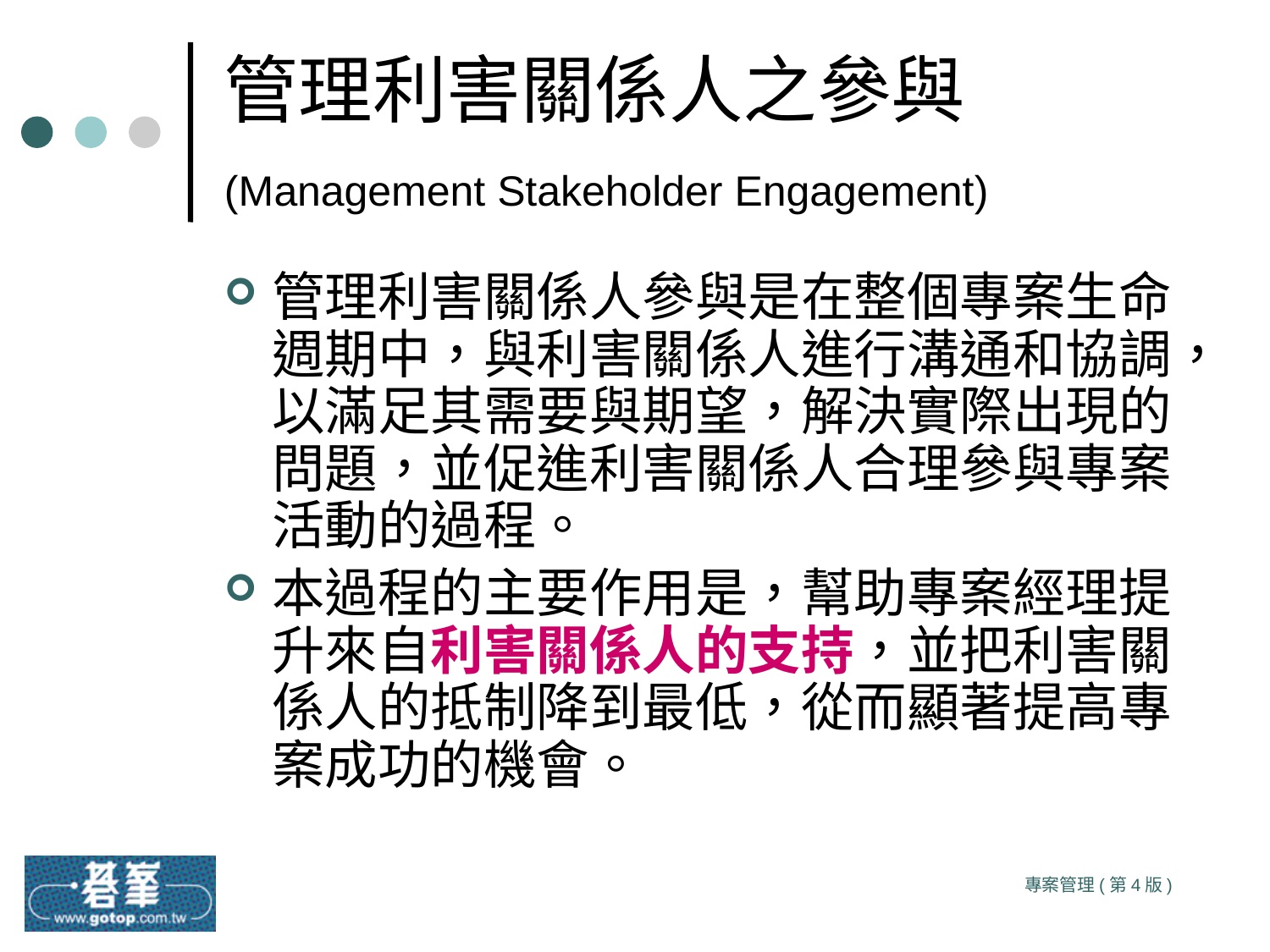

# 管理利害關係人之參與(Management Stakeholder Engagement)
管理利害關係人參與是在整個專案生命週期中，與利害關係人進行溝通和協調，以滿足其需要與期望，解決實際出現的問題，並促進利害關係人合理參與專案活動的過程。
本過程的主要作用是，幫助專案經理提升來自利害關係人的支持，並把利害關係人的抵制降到最低，從而顯著提高專案成功的機會。
專案管理(第4版)